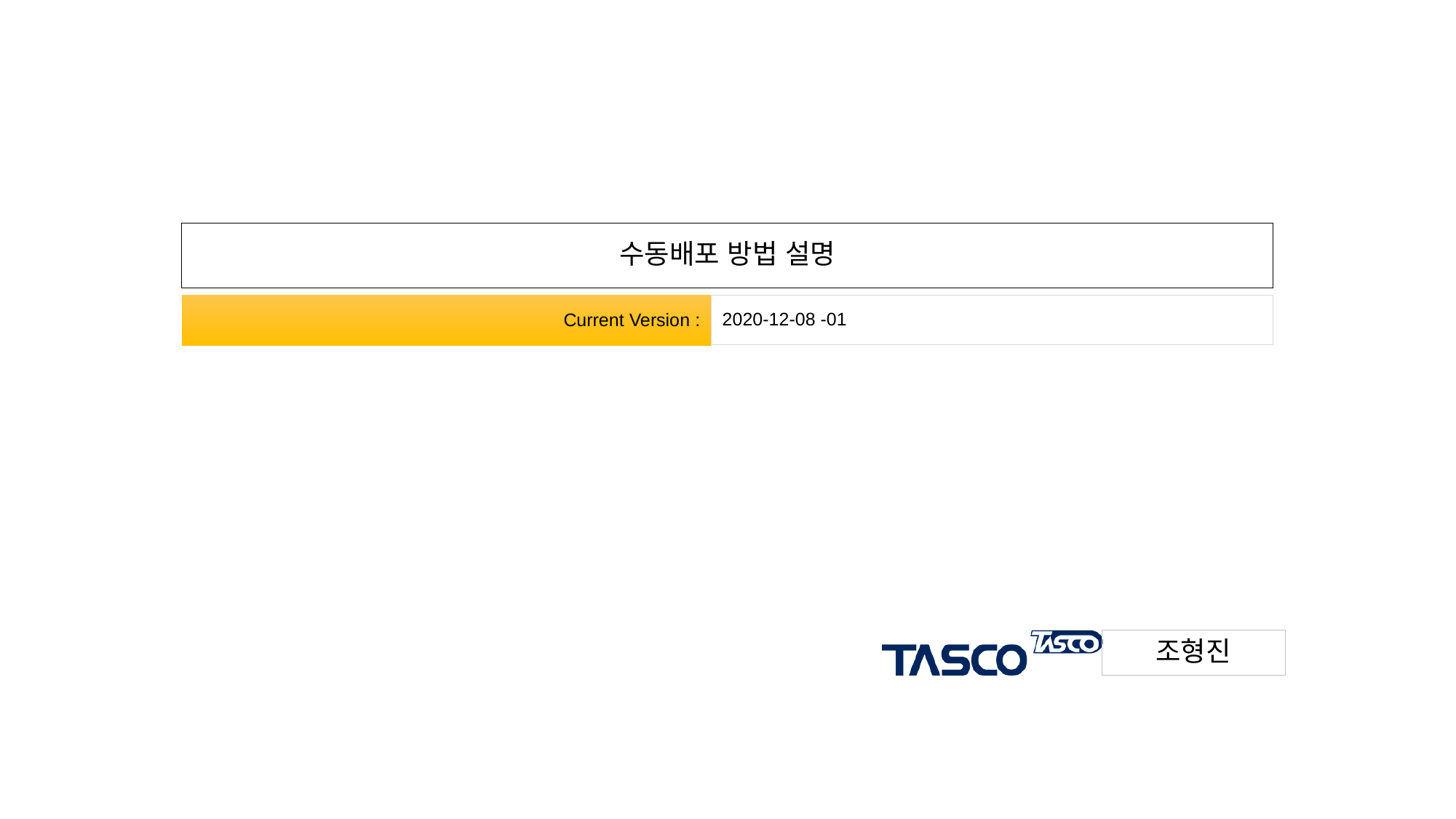

# HACCP_웹배포(수동)
수동배포 방법 설명
2020-12-08 -01
조형진